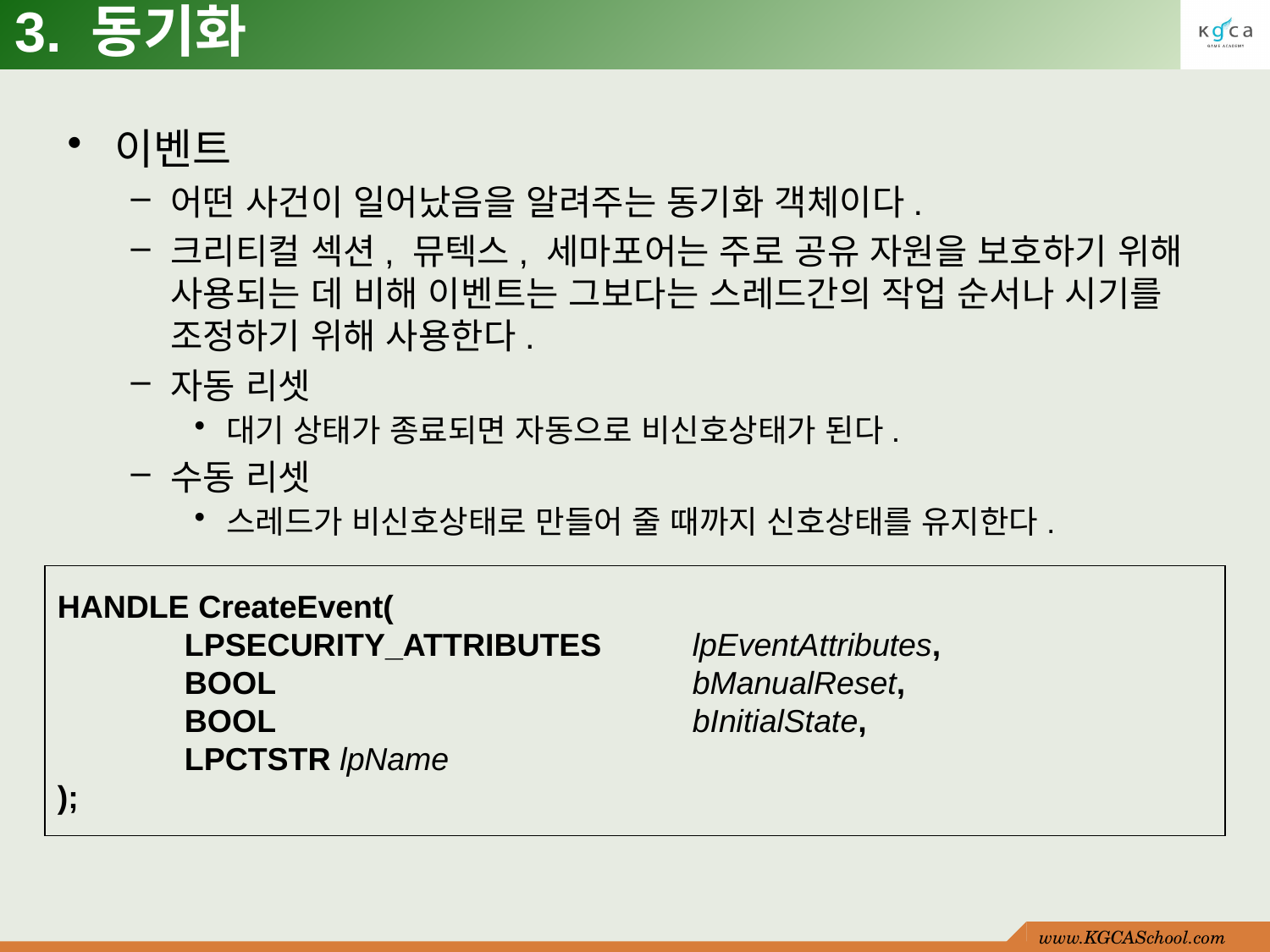

# 3. 동기화
이벤트
어떤 사건이 일어났음을 알려주는 동기화 객체이다.
크리티컬 섹션, 뮤텍스, 세마포어는 주로 공유 자원을 보호하기 위해 사용되는 데 비해 이벤트는 그보다는 스레드간의 작업 순서나 시기를 조정하기 위해 사용한다.
자동 리셋
대기 상태가 종료되면 자동으로 비신호상태가 된다.
수동 리셋
스레드가 비신호상태로 만들어 줄 때까지 신호상태를 유지한다.
HANDLE CreateEvent(
	LPSECURITY_ATTRIBUTES 	lpEventAttributes,
	BOOL 				bManualReset,
	BOOL 				bInitialState,
	LPCTSTR lpName
);